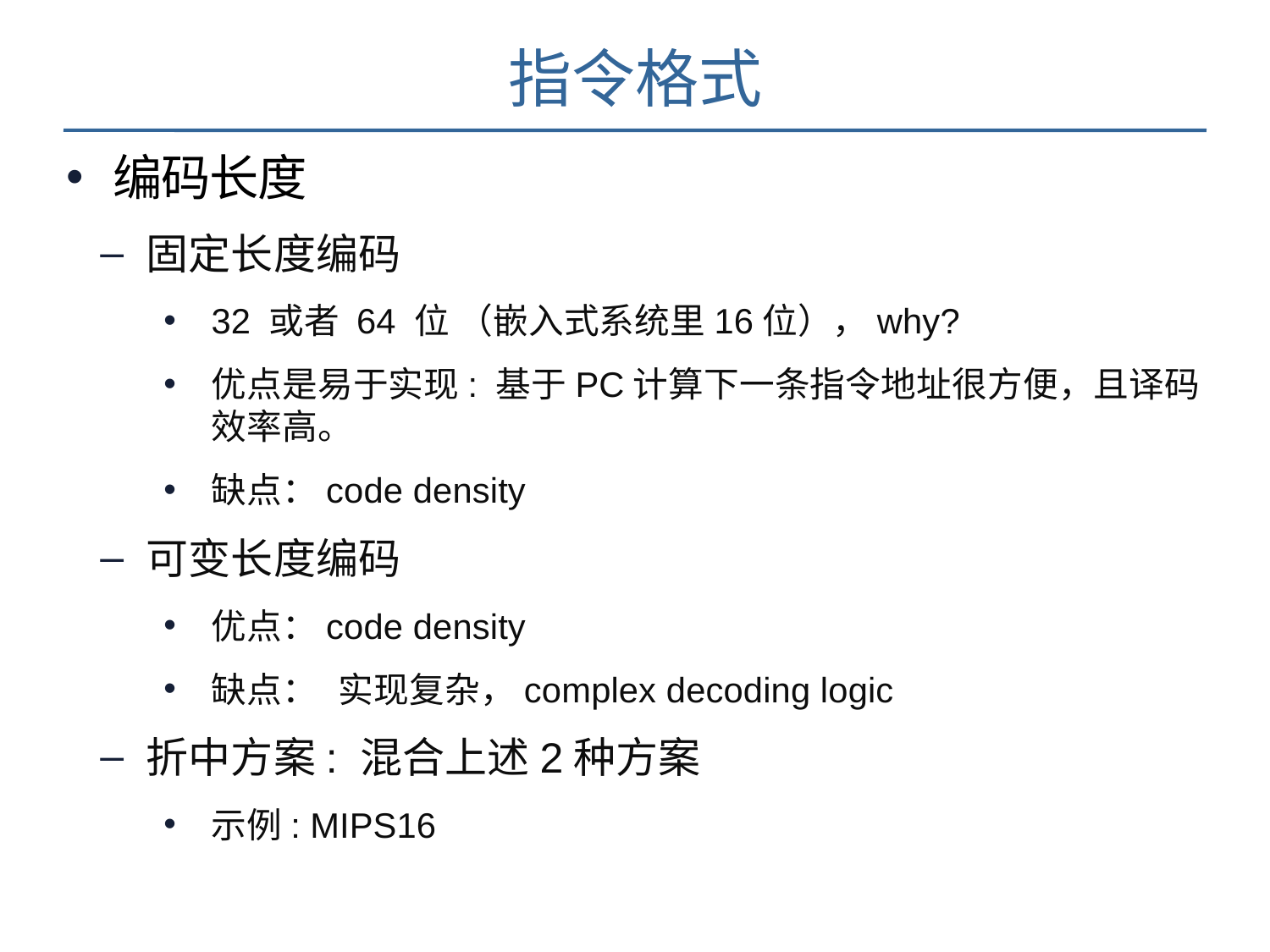

# 指令格式
编码长度
固定长度编码
32 或者 64 位 （嵌入式系统里16位），why?
优点是易于实现: 基于PC计算下一条指令地址很方便，且译码效率高。
缺点：code density
可变长度编码
优点：code density
缺点：	实现复杂，complex decoding logic
折中方案: 混合上述2种方案
示例: MIPS16